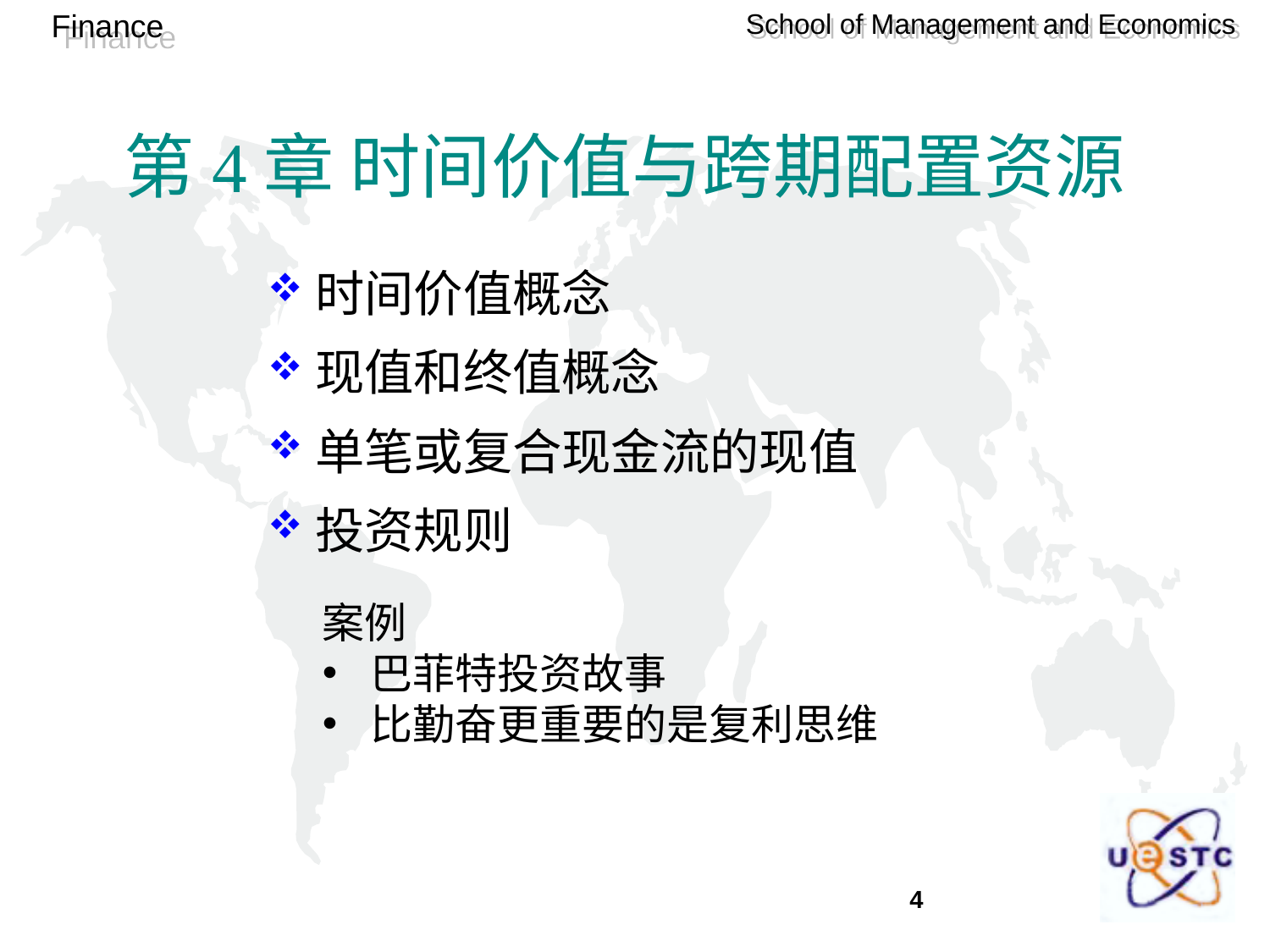

# 第4章 时间价值与跨期配置资源
时间价值概念
现值和终值概念
单笔或复合现金流的现值
投资规则
案例
巴菲特投资故事
比勤奋更重要的是复利思维